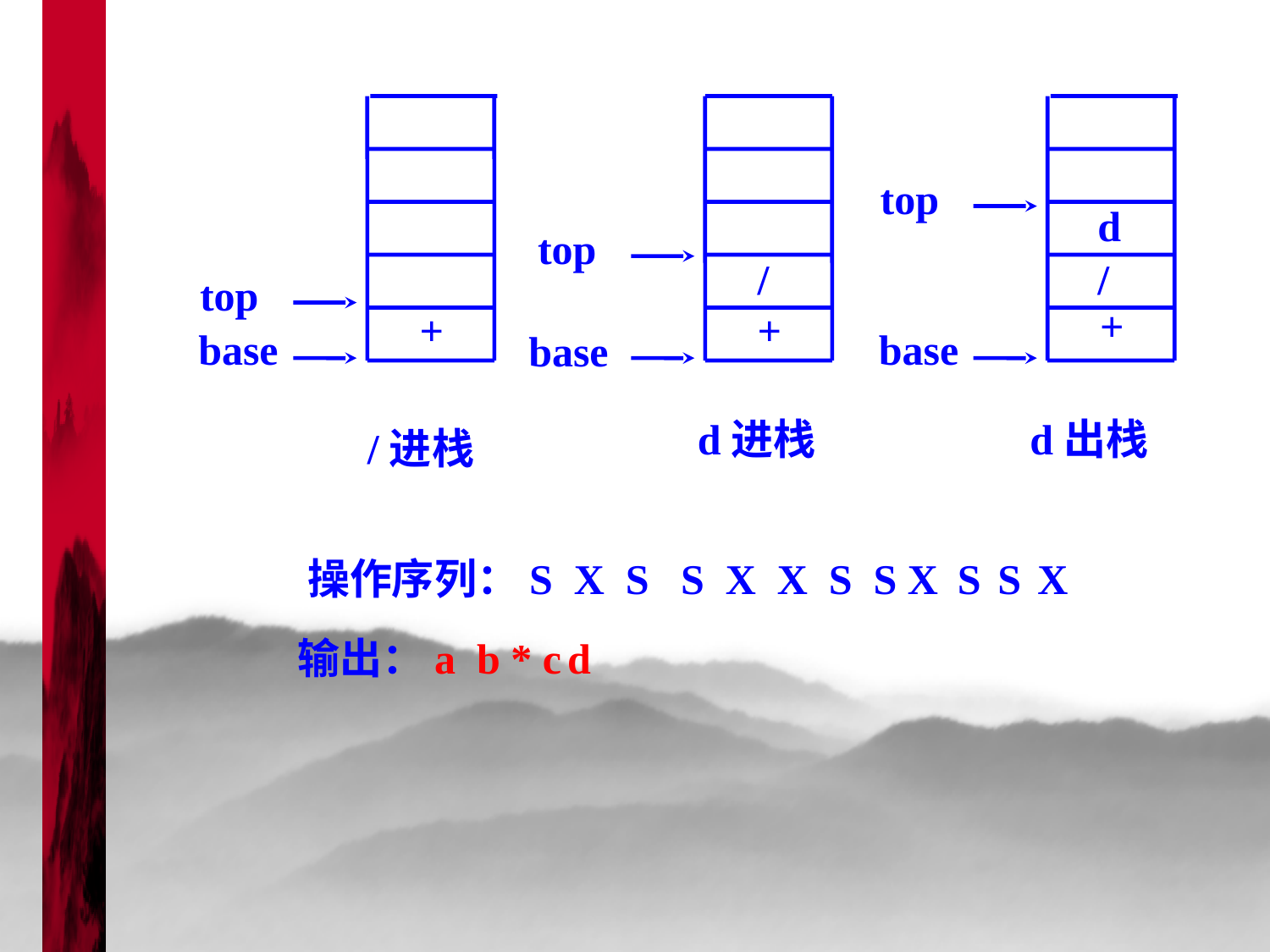

top

  base

+

top
/

+

  base

top
d

/

+

  base

d进栈
S
    d出栈
X
/进栈
S
操作序列：S  X  S   S  X  X  S  S X
输出：a  b * c
d